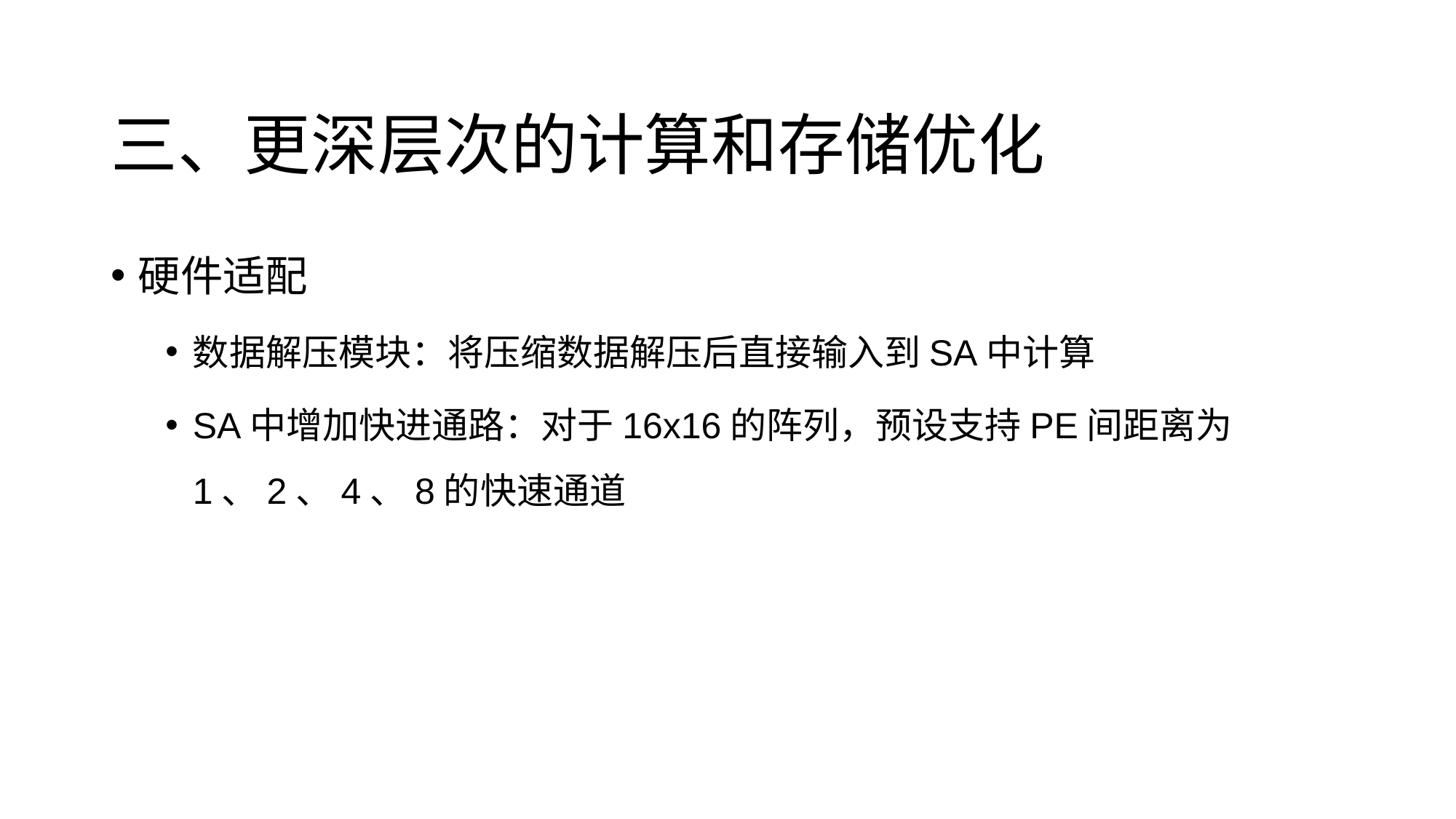

# 三、更深层次的计算和存储优化
硬件适配
数据解压模块：将压缩数据解压后直接输入到SA中计算
SA中增加快进通路：对于16x16的阵列，预设支持PE间距离为1、2、4、8的快速通道